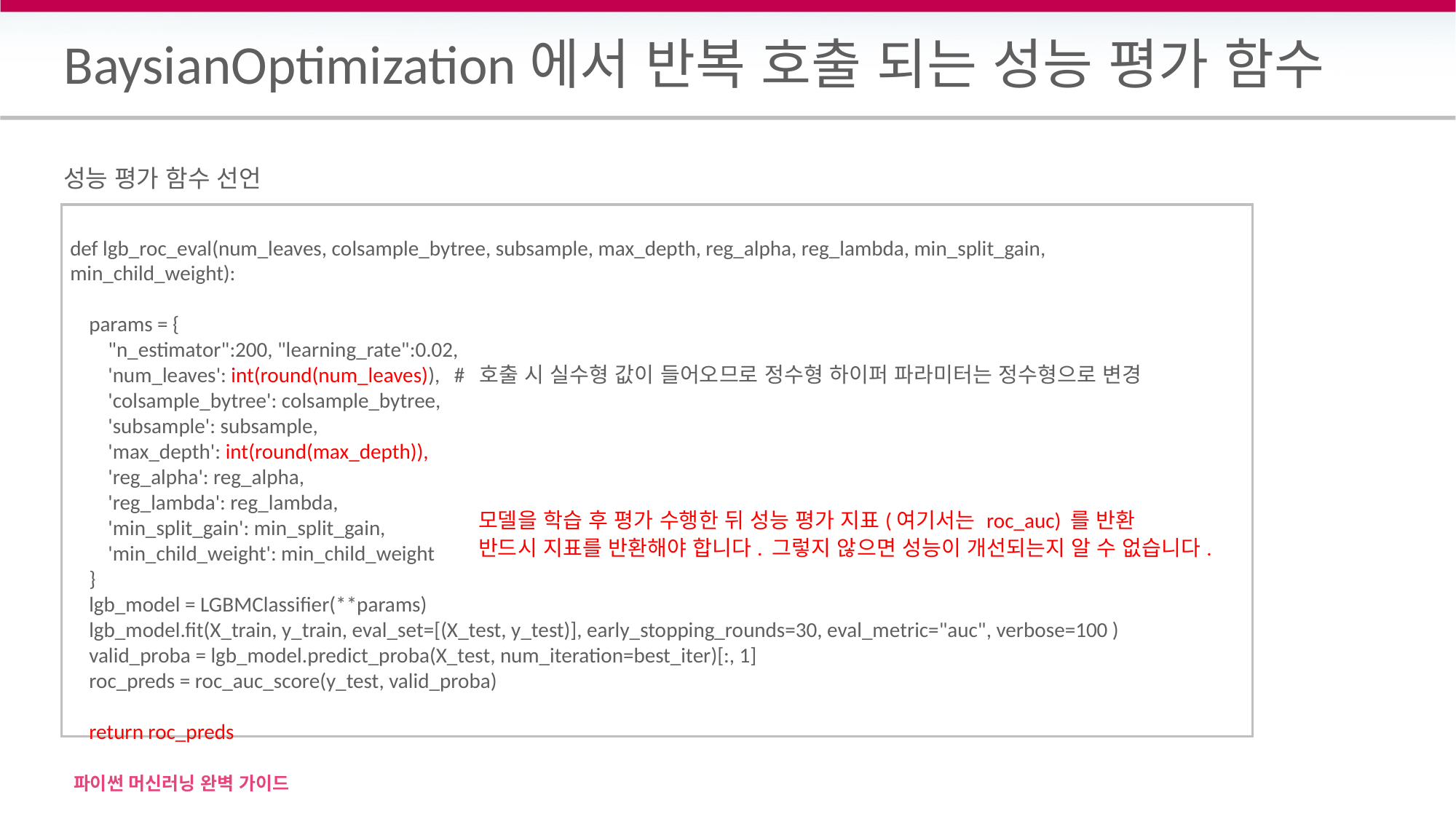

# BaysianOptimization에서 반복 호출 되는 성능 평가 함수
성능 평가 함수 선언

def lgb_roc_eval(num_leaves, colsample_bytree, subsample, max_depth, reg_alpha, reg_lambda, min_split_gain, min_child_weight):

    params = {
        "n_estimator":200, "learning_rate":0.02,
        'num_leaves': int(round(num_leaves)),   #  호출 시 실수형 값이 들어오므로 정수형 하이퍼 파라미터는 정수형으로 변경
        'colsample_bytree': colsample_bytree,
        'subsample': subsample,
        'max_depth': int(round(max_depth)),
        'reg_alpha': reg_alpha,
        'reg_lambda': reg_lambda,
        'min_split_gain': min_split_gain,
        'min_child_weight': min_child_weight
    }
    lgb_model = LGBMClassifier(**params)
    lgb_model.fit(X_train, y_train, eval_set=[(X_test, y_test)], early_stopping_rounds=30, eval_metric="auc", verbose=100 )
    valid_proba = lgb_model.predict_proba(X_test, num_iteration=best_iter)[:, 1]
    roc_preds = roc_auc_score(y_test, valid_proba)

    return roc_preds
모델을 학습 후 평가 수행한 뒤 성능 평가 지표(여기서는 roc_auc) 를 반환
반드시 지표를 반환해야 합니다. 그렇지 않으면 성능이 개선되는지 알 수 없습니다.